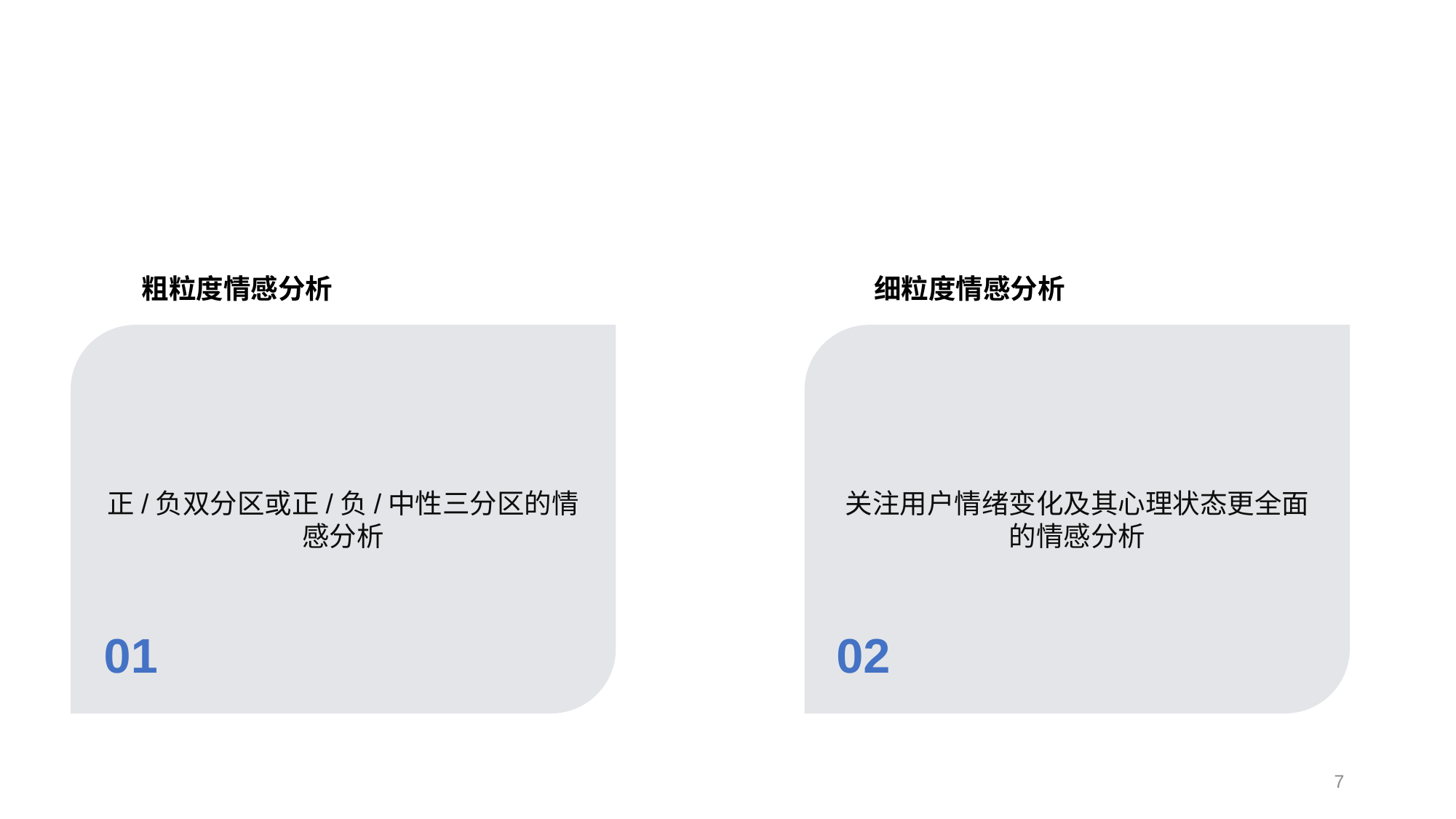

粗粒度情感分析
细粒度情感分析
正/负双分区或正/负/中性三分区的情感分析
关注用户情绪变化及其心理状态更全面的情感分析
01
02
7